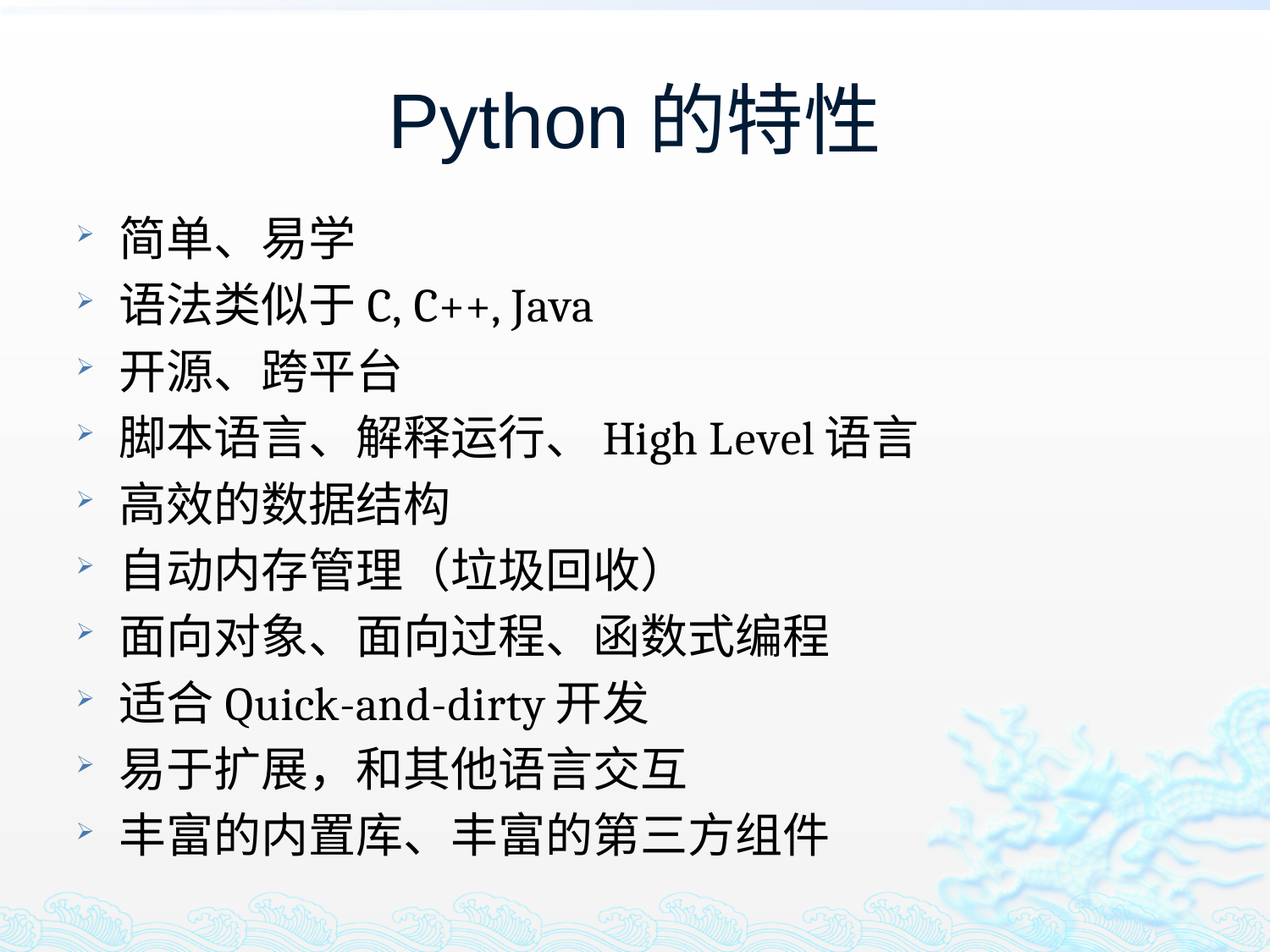

# Python的特性
简单、易学
语法类似于C, C++, Java
开源、跨平台
脚本语言、解释运行、High Level语言
高效的数据结构
自动内存管理（垃圾回收）
面向对象、面向过程、函数式编程
适合Quick-and-dirty开发
易于扩展，和其他语言交互
丰富的内置库、丰富的第三方组件